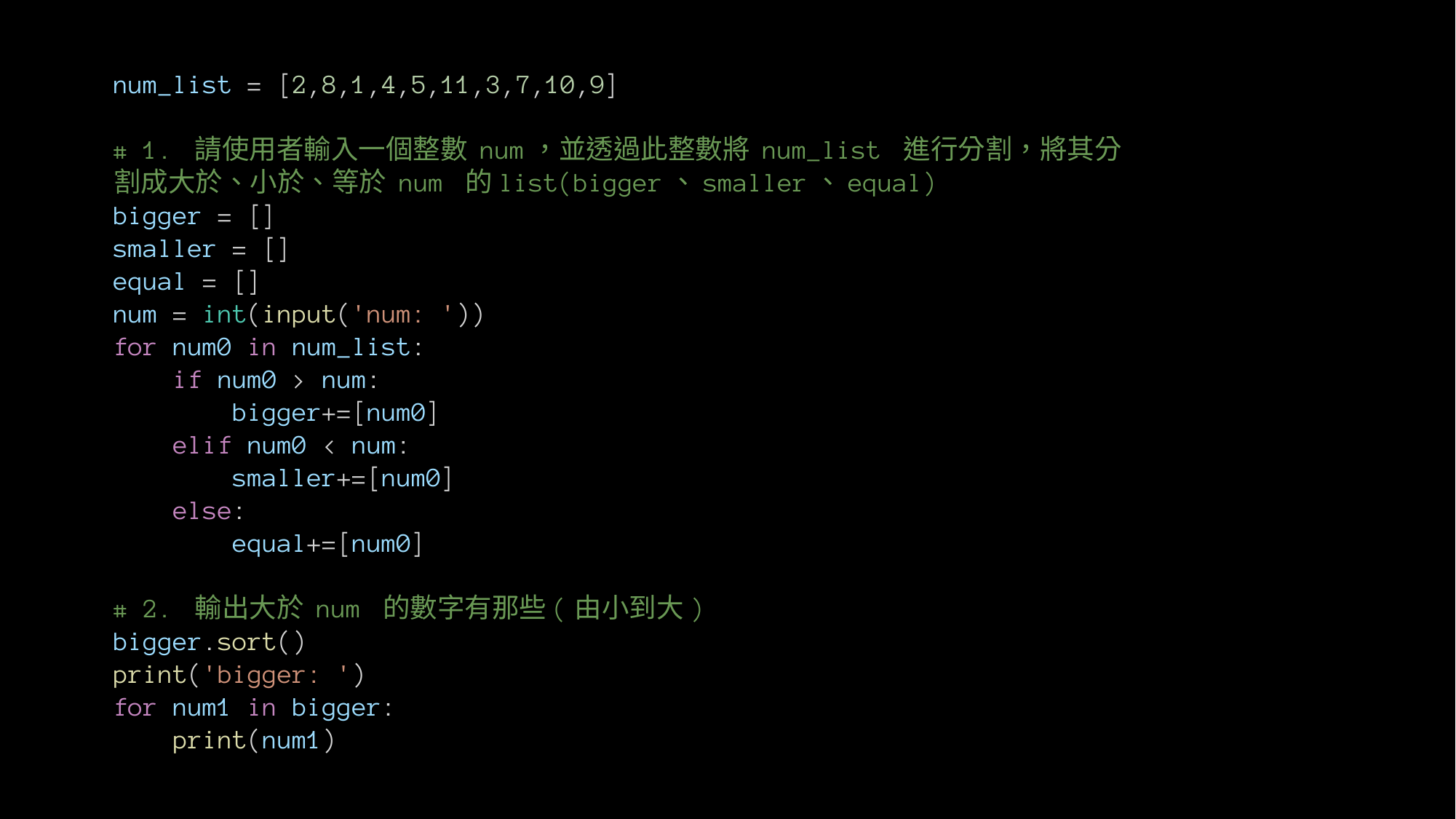

num_list = [2,8,1,4,5,11,3,7,10,9]
# 1. 請使用者輸入一個整數 num，並透過此整數將 num_list 進行分割，將其分割成大於、小於、等於 num 的list(bigger、smaller、equal)
bigger = []
smaller = []
equal = []
num = int(input('num: '))
for num0 in num_list:
    if num0 > num:
        bigger+=[num0]
    elif num0 < num:
        smaller+=[num0]
    else:
        equal+=[num0]
# 2. 輸出大於 num 的數字有那些(由小到大)
bigger.sort()
print('bigger: ')
for num1 in bigger:
    print(num1)